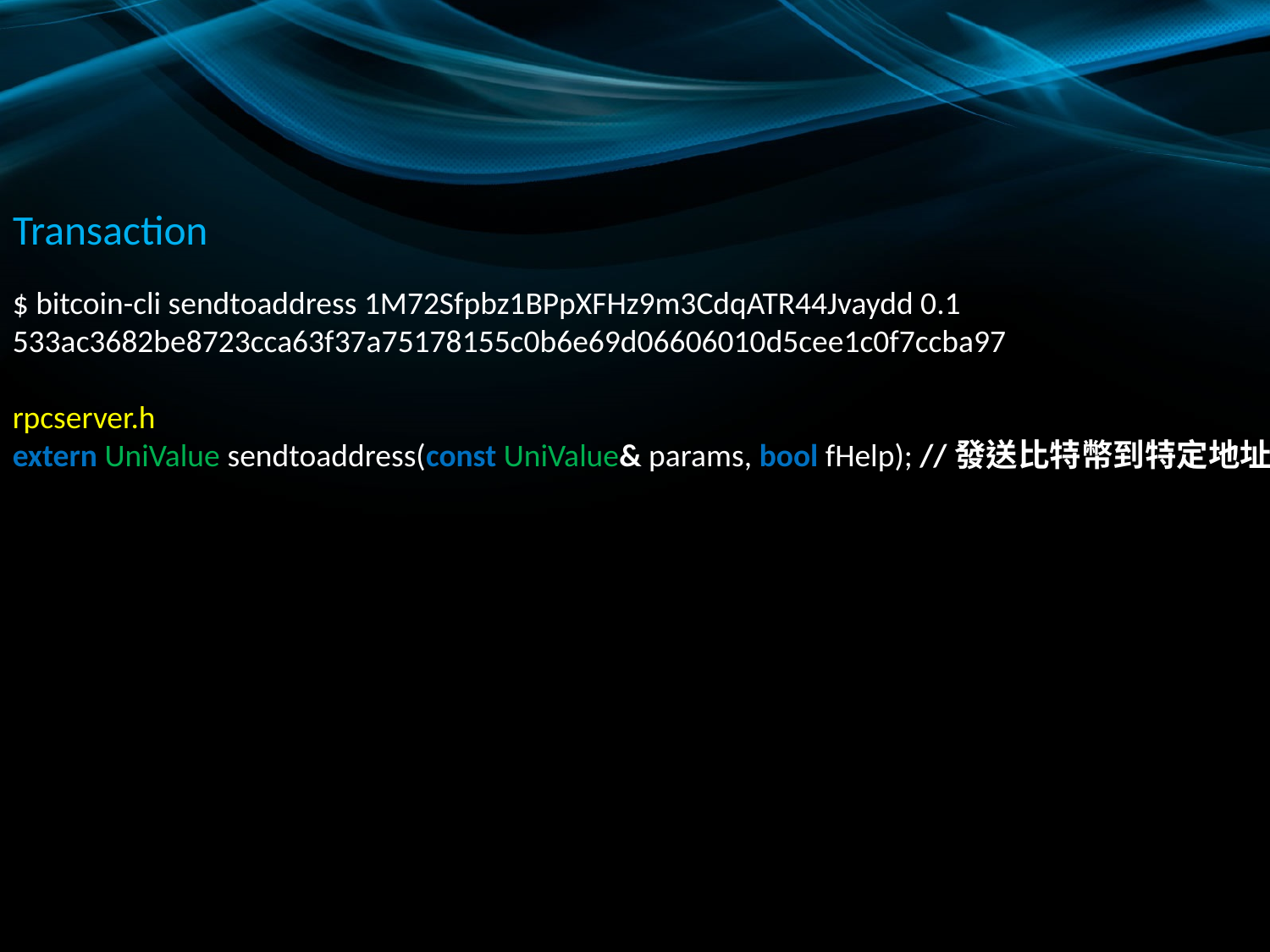

# Transaction
$ bitcoin-cli sendtoaddress 1M72Sfpbz1BPpXFHz9m3CdqATR44Jvaydd 0.1
533ac3682be8723cca63f37a75178155c0b6e69d06606010d5cee1c0f7ccba97

rpcserver.h
extern UniValue sendtoaddress(const UniValue& params, bool fHelp); //發送比特幣到特定地址